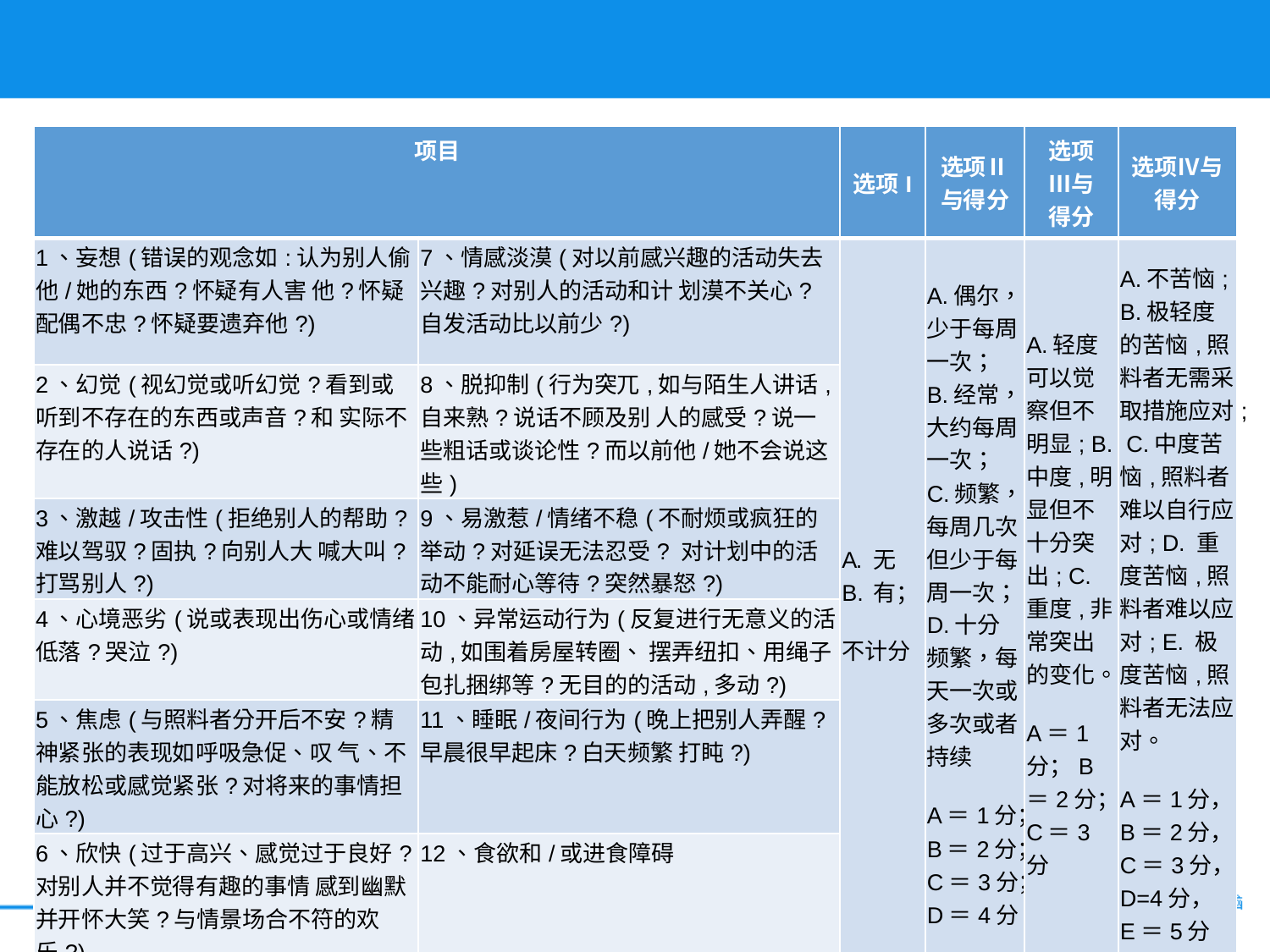

| 项目 |  | 选项I | 选项Ⅱ与得分 | 选项Ⅲ与得分 | 选项Ⅳ与得分 |
| --- | --- | --- | --- | --- | --- |
| 1、妄想(错误的观念如:认为别人偷他/她的东西?怀疑有人害 他?怀疑配偶不忠?怀疑要遗弃他?) | 7、情感淡漠(对以前感兴趣的活动失去兴趣?对别人的活动和计 划漠不关心?自发活动比以前少?) | 无 有； 不计分 | A.偶尔，少于每周一次；B.经常，大约每周一次；C.频繁，每周几次，但少于每周一次；D.十分频繁，每天一次或多次或者持续 A＝1分； B＝2分；C＝3分；D＝4分 | A.轻度可以觉察但不明显; B.中度,明显但不十分突出; C. 重度,非常突出的变化。 A＝1分；B＝2分；C＝3分 | A.不苦恼; B.极轻度的苦恼,照料者无需采取措施应对; C.中度苦恼,照料者难以自行应对; D. 重度苦恼,照料者难以应对; E. 极度苦恼,照料者无法应对。 A＝1分， B＝2分， C＝3分，D=4分， E＝5分 |
| 2、幻觉(视幻觉或听幻觉?看到或听到不存在的东西或声音?和 实际不存在的人说话?) | 8、脱抑制(行为突兀,如与陌生人讲话,自来熟?说话不顾及别 人的感受?说一些粗话或谈论性?而以前他/她不会说这些) |  |  |  |  |
| 3、激越/攻击性(拒绝别人的帮助?难以驾驭?固执?向别人大 喊大叫?打骂别人?) | 9、易激惹/情绪不稳(不耐烦或疯狂的举动?对延误无法忍受? 对计划中的活动不能耐心等待?突然暴怒?) |  |  |  |  |
| 4、心境恶劣(说或表现出伤心或情绪低落?哭泣?) | 10、异常运动行为(反复进行无意义的活动,如围着房屋转圈、 摆弄纽扣、用绳子包扎捆绑等?无目的的活动,多动?) |  |  |  |  |
| 5、焦虑(与照料者分开后不安?精神紧张的表现如呼吸急促、叹 气、不能放松或感觉紧张?对将来的事情担心?) | 11、睡眠/夜间行为(晚上把别人弄醒?早晨很早起床?白天频繁 打盹?) |  |  |  |  |
| 6、欣快(过于高兴、感觉过于良好?对别人并不觉得有趣的事情 感到幽默并开怀大笑?与情景场合不符的欢乐?) | 12、食欲和/或进食障碍 |  |  |  |  |

＊患者症状总得分<20，为轻度症状；得分20-50为中度症状；得分>50为重度症状。照料者苦恼程度得分的范围为1-60分，得分越高代表苦恼程度越高。